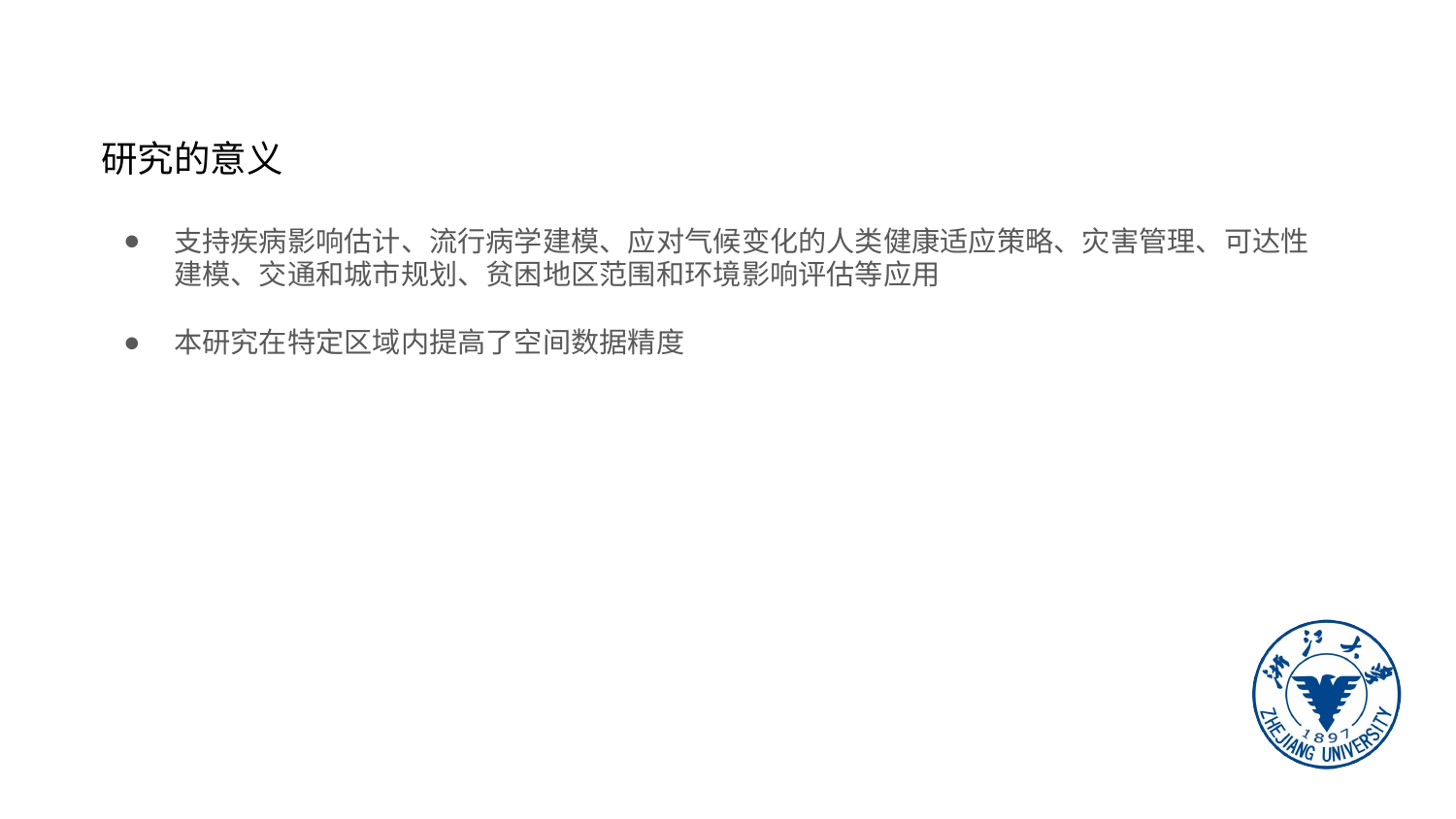

研究的意义

支持疾病影响估计、流行病学建模、应对气候变化的人类健康适应策略、灾害管理、可达性建模、交通和城市规划、贫困地区范围和环境影响评估等应用

本研究在特定区域内提高了空间数据精度